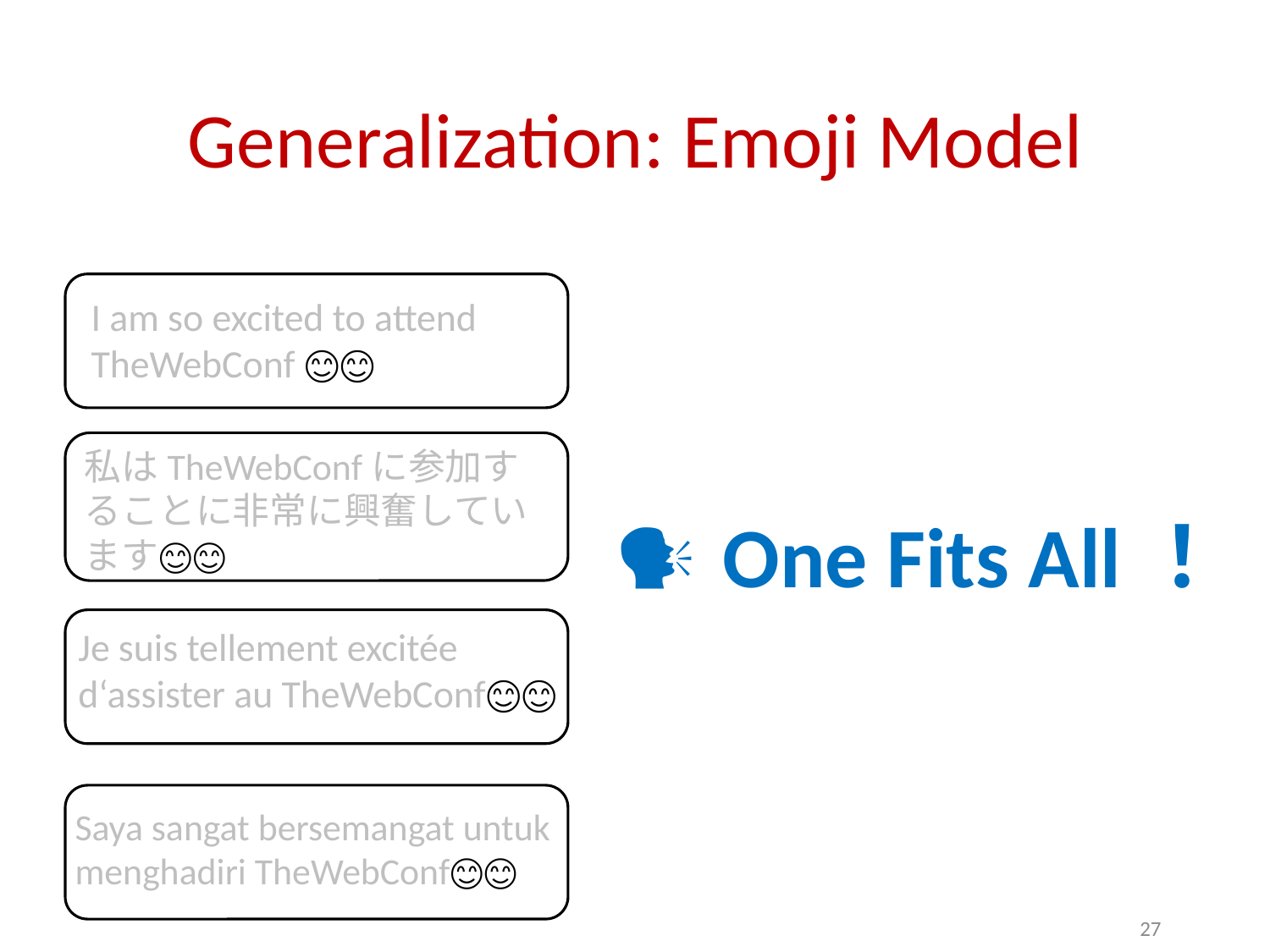

# Generalization: Emoji Model

I am so excited to attend TheWebConf 😊😊

私はTheWebConfに参加することに非常に興奮しています😊😊
🗣 One Fits All ！

Je suis tellement excitée d‘assister au TheWebConf😊😊

Saya sangat bersemangat untuk menghadiri TheWebConf😊😊
27